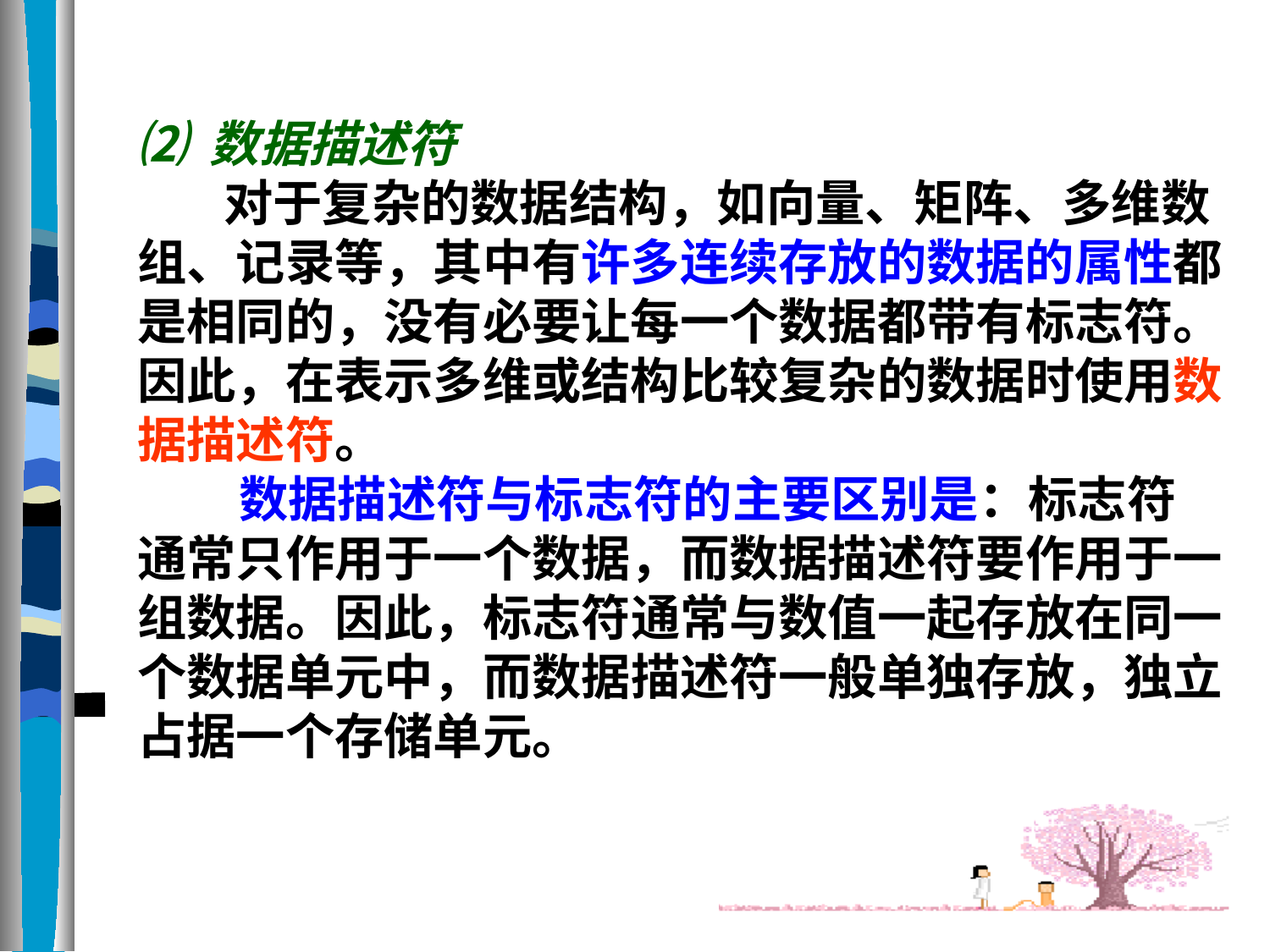

⑵ 数据描述符
        对于复杂的数据结构，如向量、矩阵、多维数组、记录等，其中有许多连续存放的数据的属性都是相同的，没有必要让每一个数据都带有标志符。因此，在表示多维或结构比较复杂的数据时使用数据描述符。
        数据描述符与标志符的主要区别是：标志符通常只作用于一个数据，而数据描述符要作用于一组数据。因此，标志符通常与数值一起存放在同一个数据单元中，而数据描述符一般单独存放，独立占据一个存储单元。